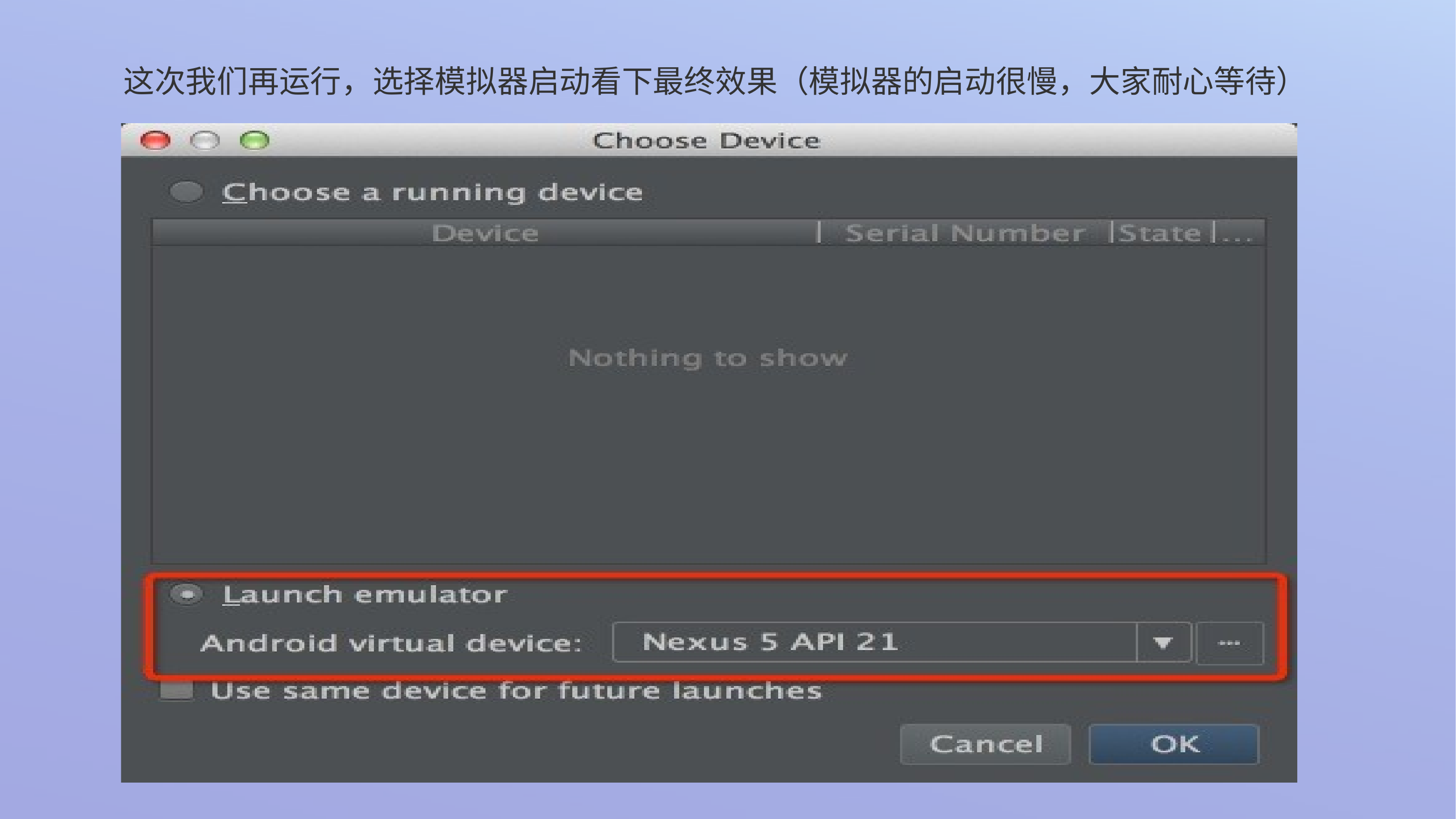

这次我们再运行，选择模拟器启动看下最终效果（模拟器的启动很慢，大家耐心等待）